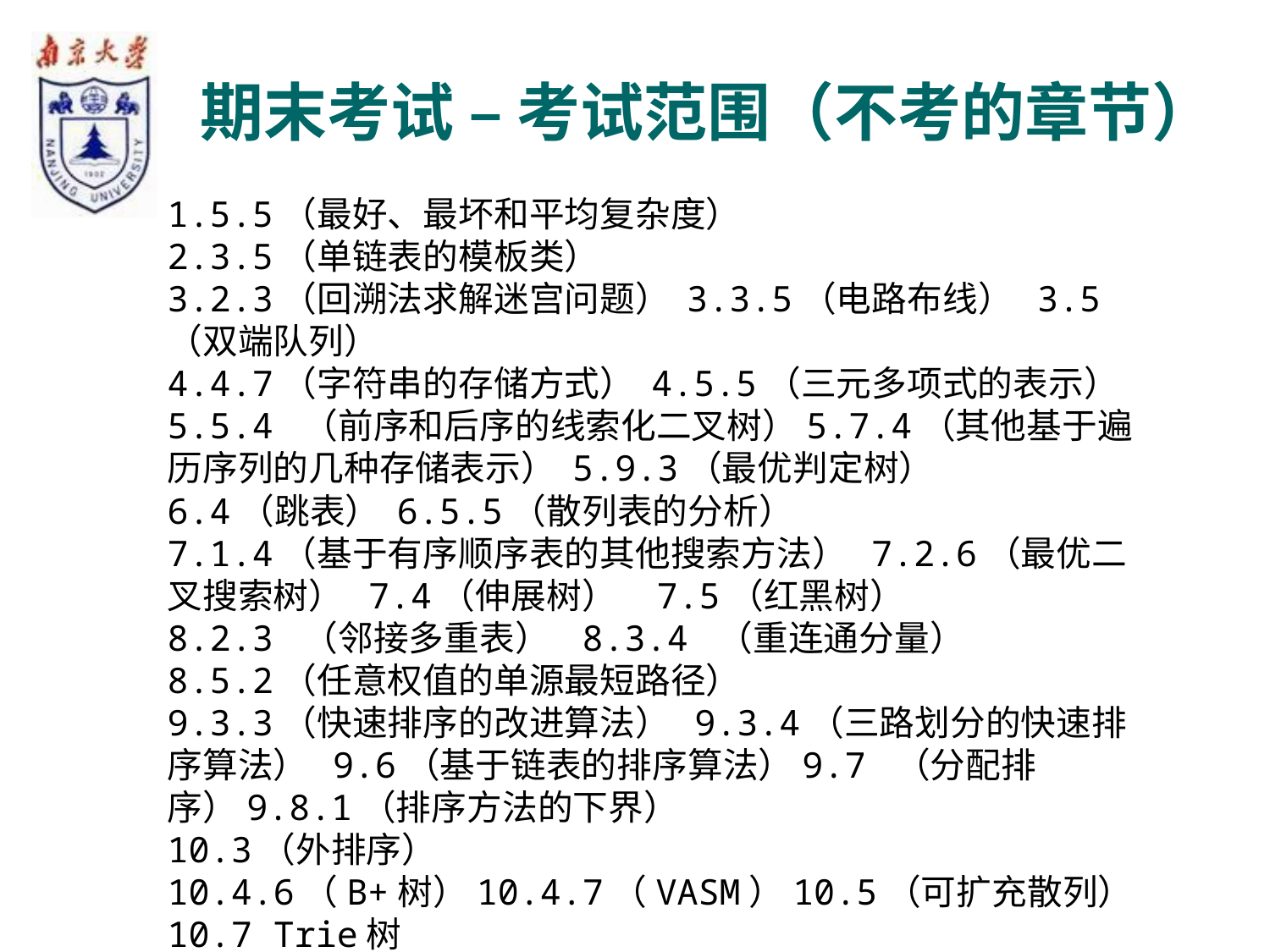

期末考试 – 考试范围（不考的章节）
1.5.5（最好、最坏和平均复杂度）
2.3.5（单链表的模板类）
3.2.3（回溯法求解迷宫问题） 3.3.5（电路布线）  3.5 （双端队列）
4.4.7（字符串的存储方式） 4.5.5（三元多项式的表示）
5.5.4 （前序和后序的线索化二叉树）5.7.4（其他基于遍历序列的几种存储表示） 5.9.3（最优判定树）
6.4（跳表） 6.5.5（散列表的分析）
7.1.4（基于有序顺序表的其他搜索方法）  7.2.6（最优二叉搜索树）  7.4（伸展树）    7.5（红黑树）
8.2.3 （邻接多重表）   8.3.4 （重连通分量）   8.5.2（任意权值的单源最短路径）
9.3.3（快速排序的改进算法）  9.3.4（三路划分的快速排序算法）  9.6（基于链表的排序算法）9.7 （分配排序）9.8.1（排序方法的下界）
10.3（外排序） 10.4.6（B+树）10.4.7（VASM）10.5（可扩充散列）10.7 Trie树